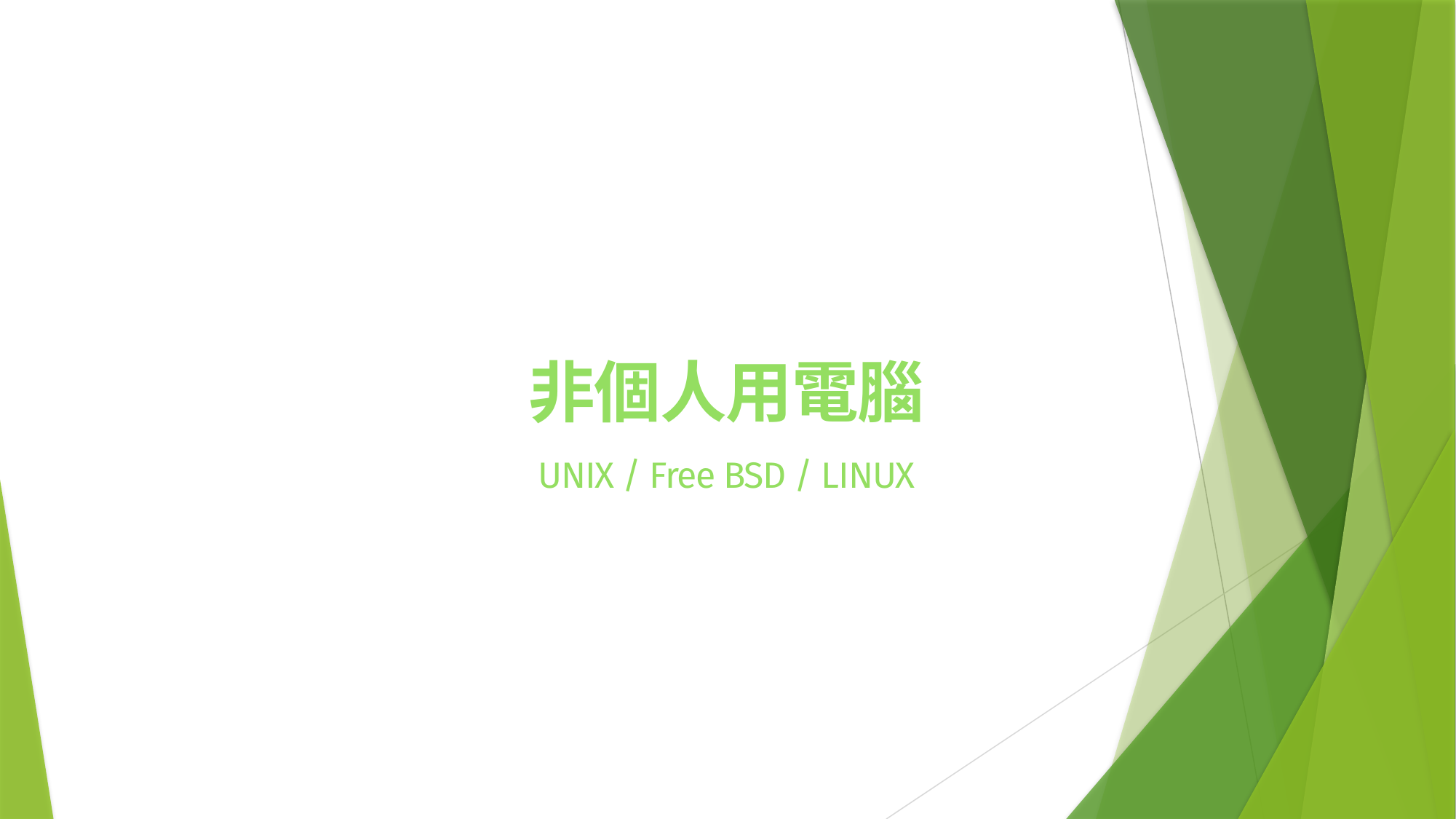

非個人用電腦
UNIX / Free BSD / LINUX